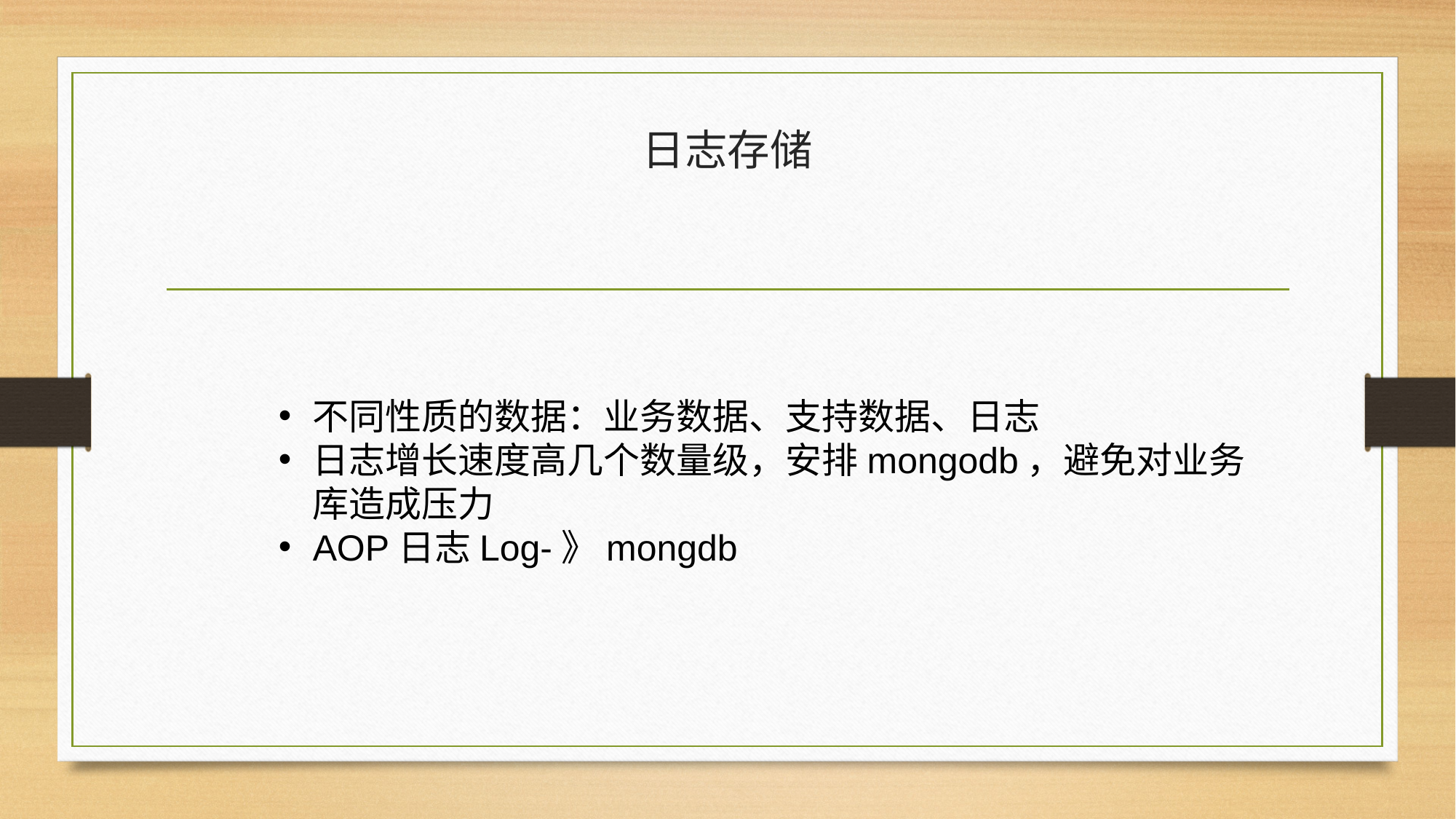

# 日志存储
不同性质的数据：业务数据、支持数据、日志
日志增长速度高几个数量级，安排mongodb，避免对业务库造成压力
AOP日志Log-》mongdb